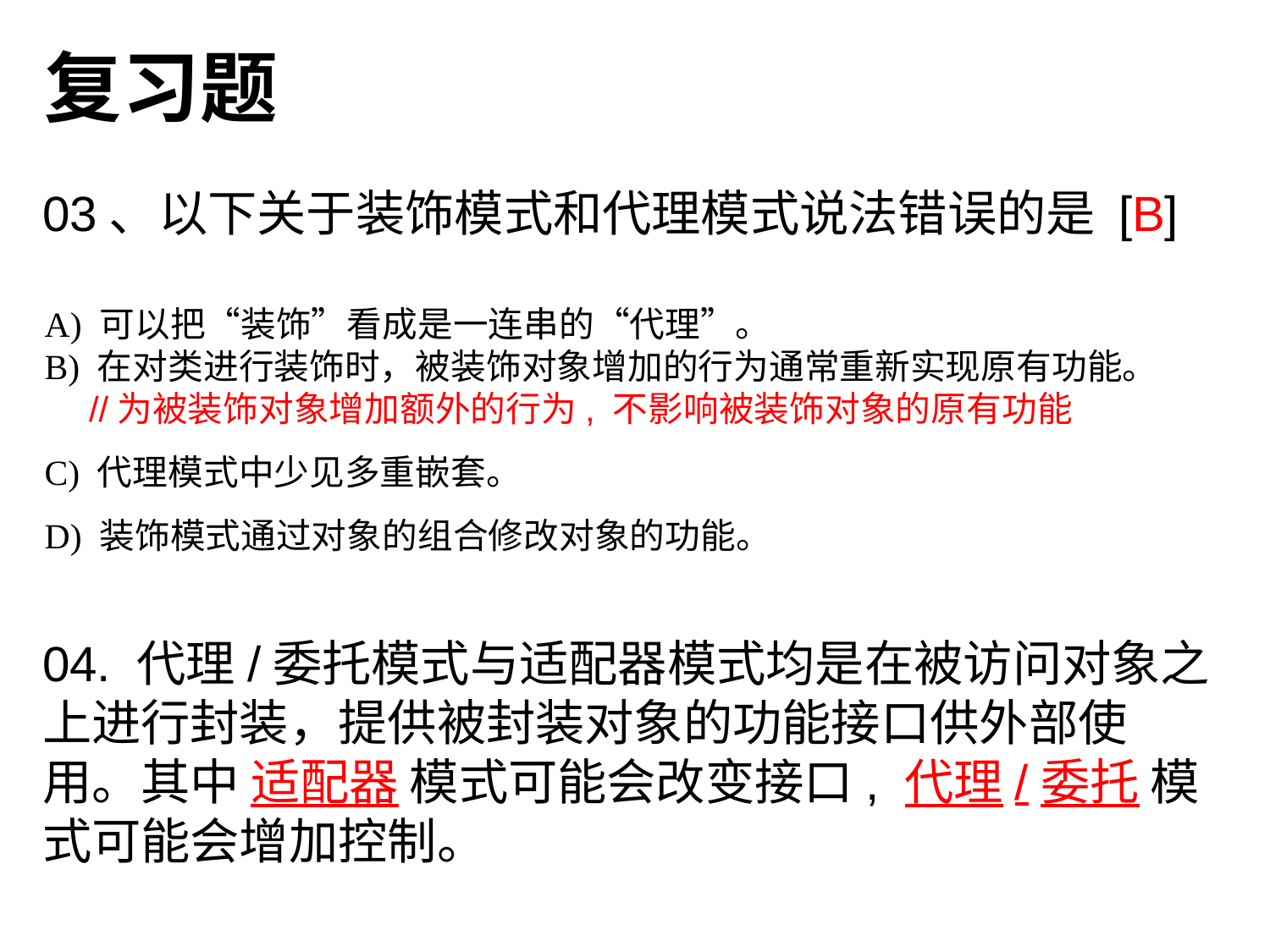

复习题
03、以下关于装饰模式和代理模式说法错误的是 [B]
A) 可以把“装饰”看成是一连串的“代理”。
B) 在对类进行装饰时，被装饰对象增加的行为通常重新实现原有功能。
     //为被装饰对象增加额外的行为, 不影响被装饰对象的原有功能
C) 代理模式中少见多重嵌套。
D) 装饰模式通过对象的组合修改对象的功能。
04. 代理/委托模式与适配器模式均是在被访问对象之上进行封装，提供被封装对象的功能接口供外部使用。其中 适配器 模式可能会改变接口, 代理/委托 模式可能会增加控制。